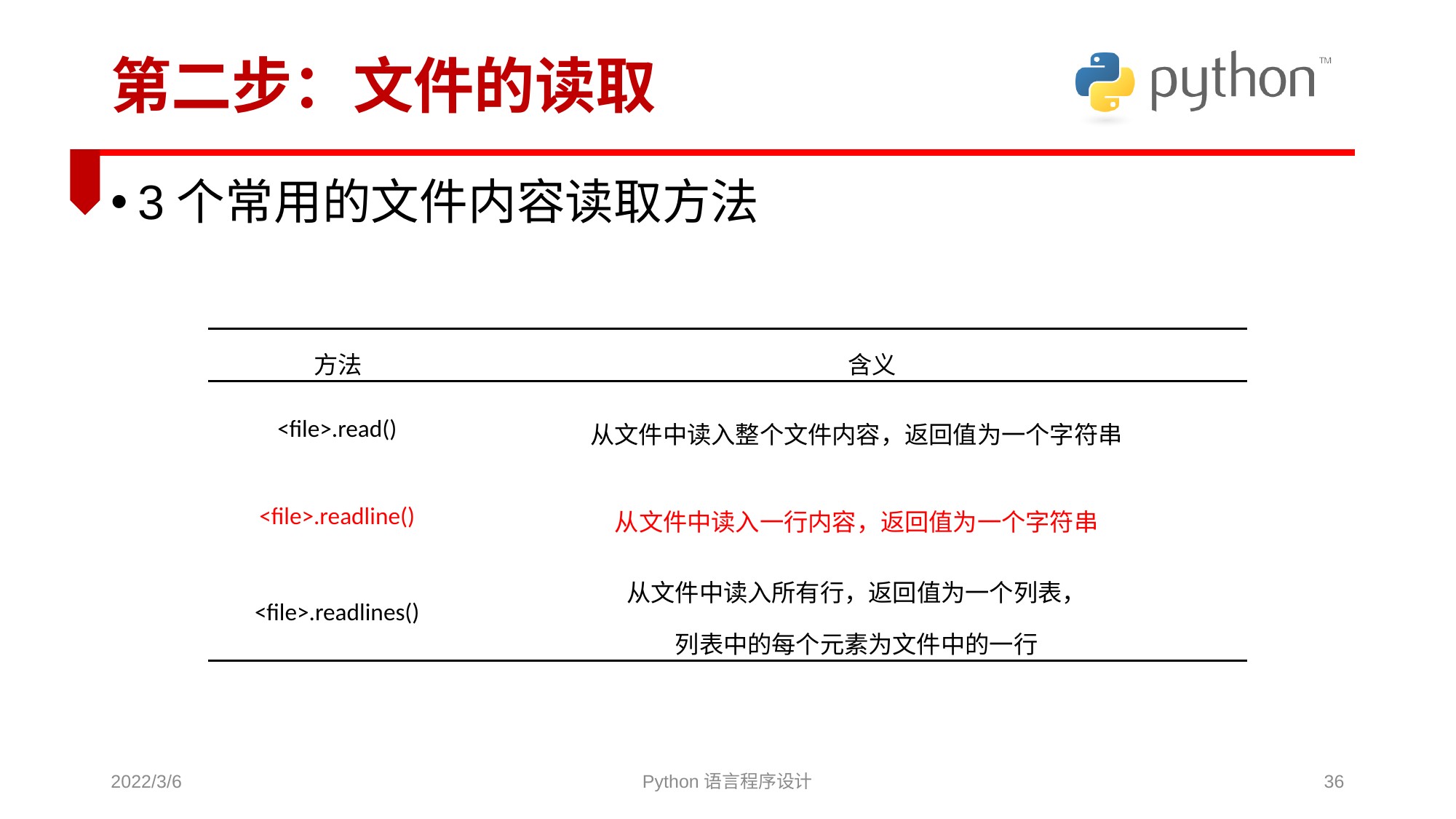

# 第二步：文件的读取
3个常用的文件内容读取方法

| 方法 | 含义 |
| --- | --- |
| <file>.read() | 从文件中读入整个文件内容，返回值为一个字符串 |
| <file>.readline() | 从文件中读入一行内容，返回值为一个字符串 |
| <file>.readlines() | 从文件中读入所有行，返回值为一个列表， 列表中的每个元素为文件中的一行 |
2022/3/6
Python语言程序设计
36